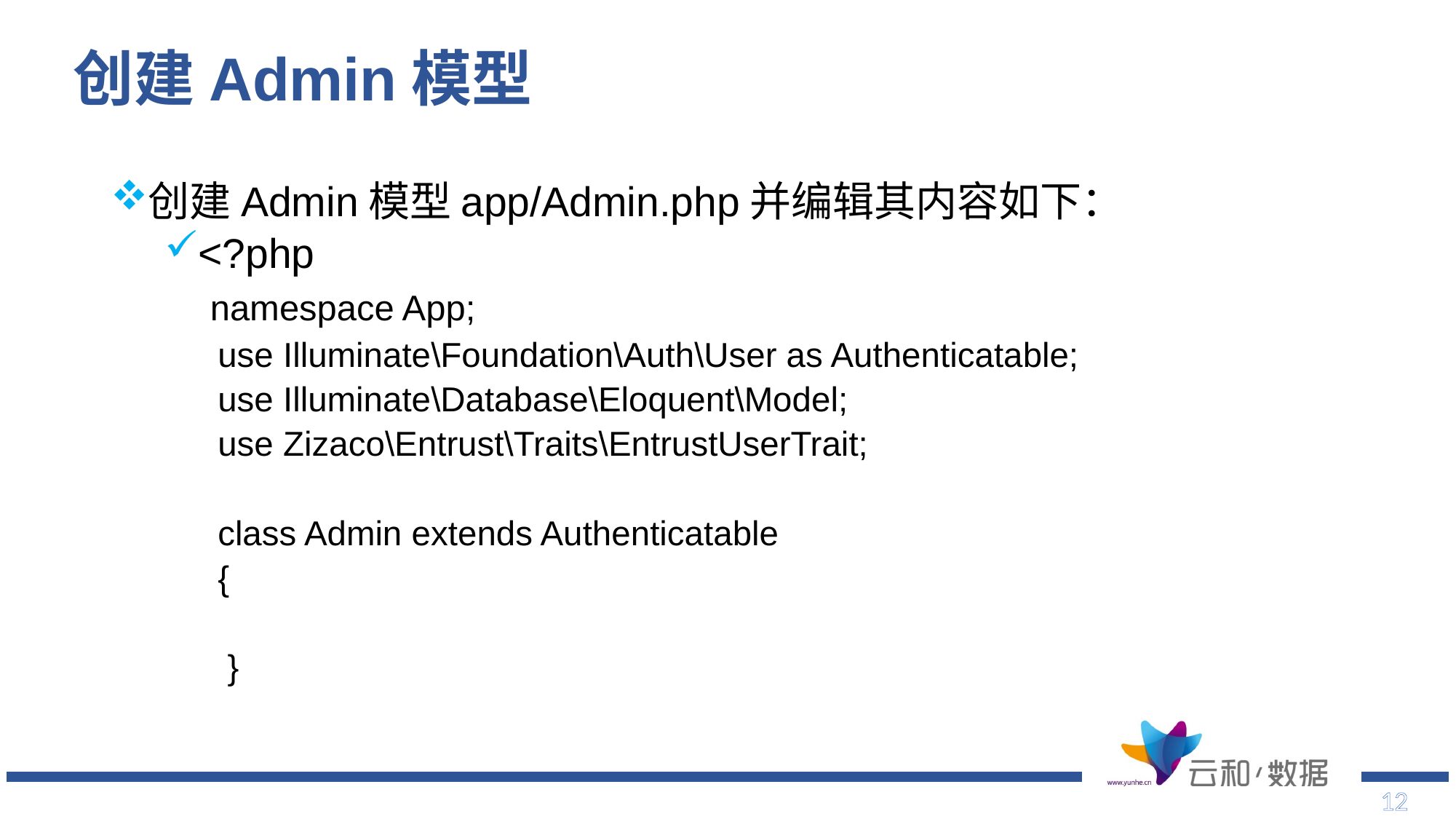

# 创建Admin模型
创建Admin模型app/Admin.php并编辑其内容如下：
<?php
    namespace App;
use Illuminate\Foundation\Auth\User as Authenticatable;
use Illuminate\Database\Eloquent\Model;
use Zizaco\Entrust\Traits\EntrustUserTrait;

class Admin extends Authenticatable
{

 }